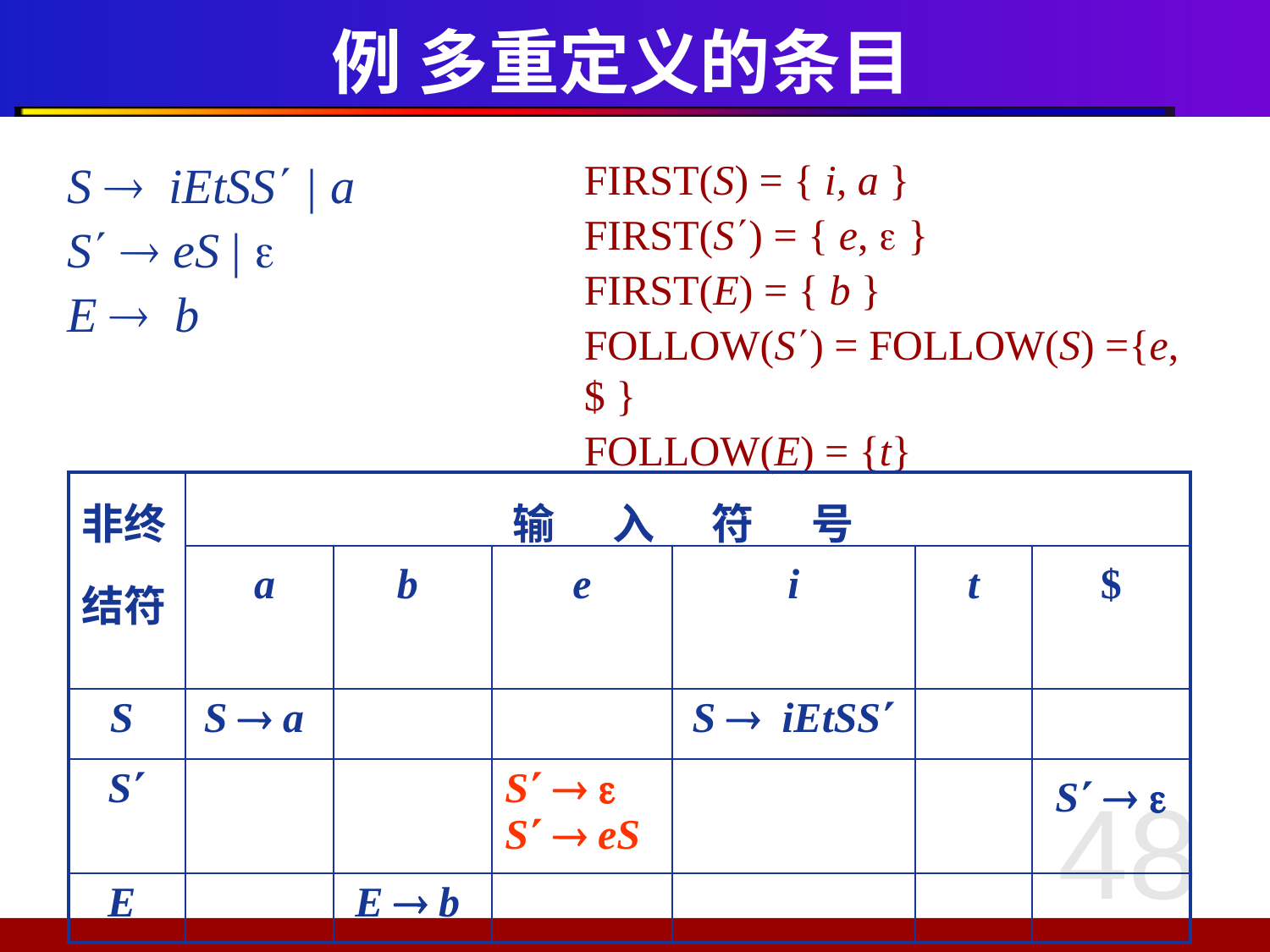

# 例 多重定义的条目
FIRST(S) = { i, a }
FIRST(S′) = { e, ε }
FIRST(E) = { b }
FOLLOW(S′) = FOLLOW(S) ={e, $ }
FOLLOW(E) = {t}
S →  iEtSS′ | a
S′ → eS | ε
E →  b
| 非终 结符 | 输 入 符 号 |  |  |  |  |  |
| --- | --- | --- | --- | --- | --- | --- |
|  | a | b | e | i | t | $ |
| S | S → a |  |  | S → iEtSS′ |  |  |
| S′ |  |  | S′ → ε S′ → eS |  |  | S′ → ε |
| E |  | E → b |  |  |  |  |
48